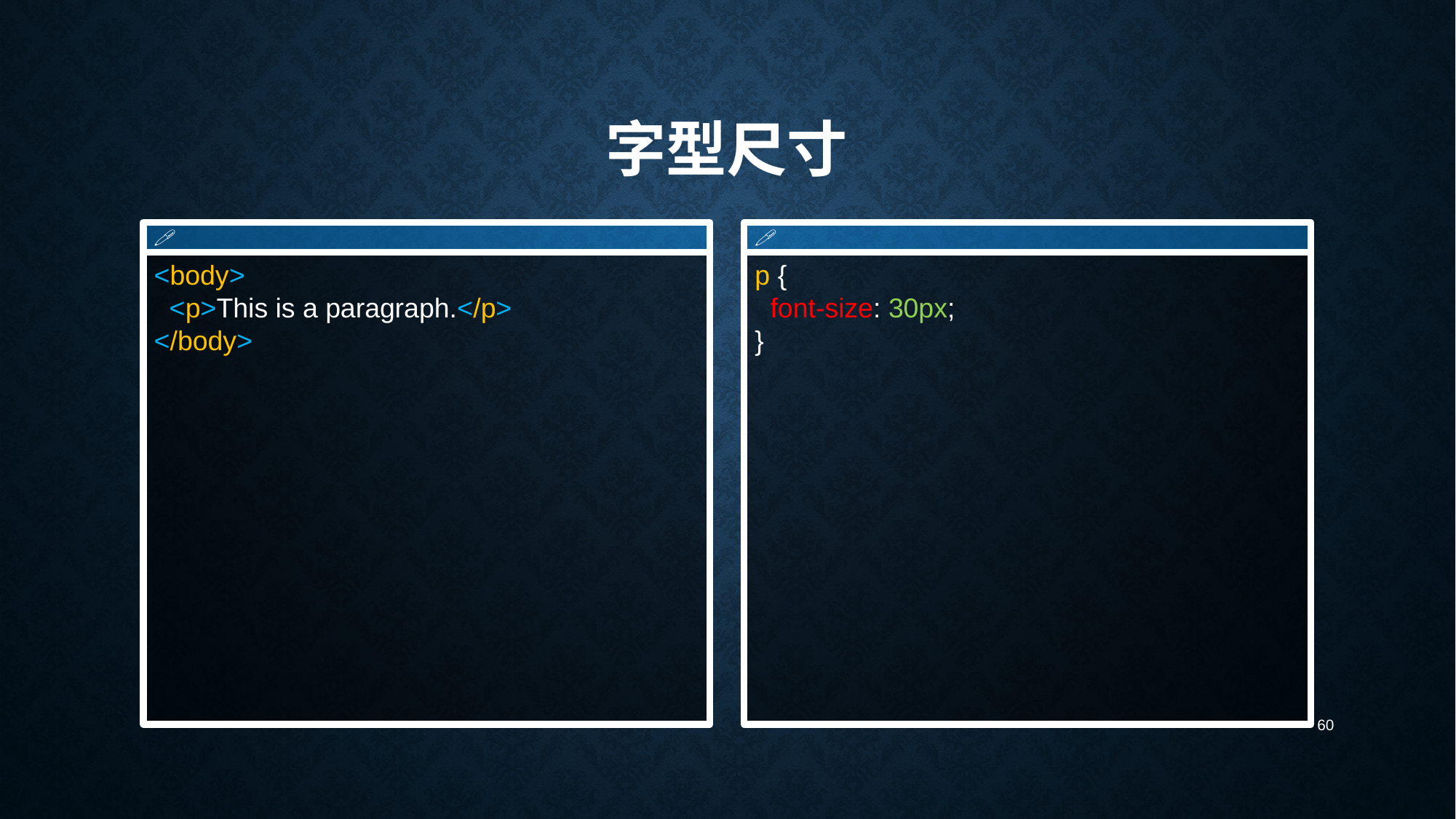

# 字型尺寸
🖊
<body>
  <p>This is a paragraph.</p>
</body>
🖊
p {
  font-size: 30px;
}

60